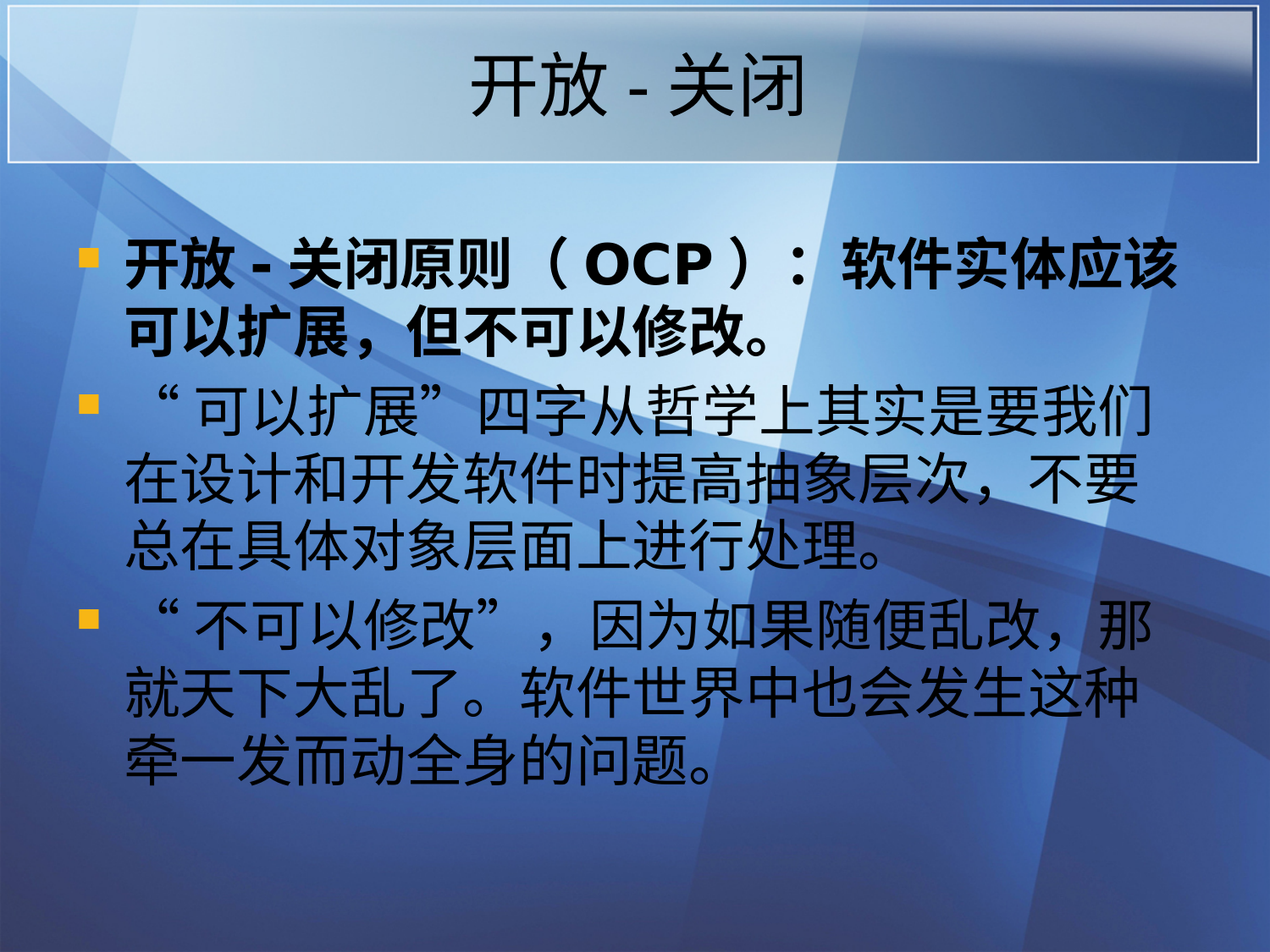

# 开放-关闭
开放-关闭原则（OCP）：软件实体应该可以扩展，但不可以修改。
“可以扩展”四字从哲学上其实是要我们在设计和开发软件时提高抽象层次，不要总在具体对象层面上进行处理。
“不可以修改”，因为如果随便乱改，那就天下大乱了。软件世界中也会发生这种牵一发而动全身的问题。